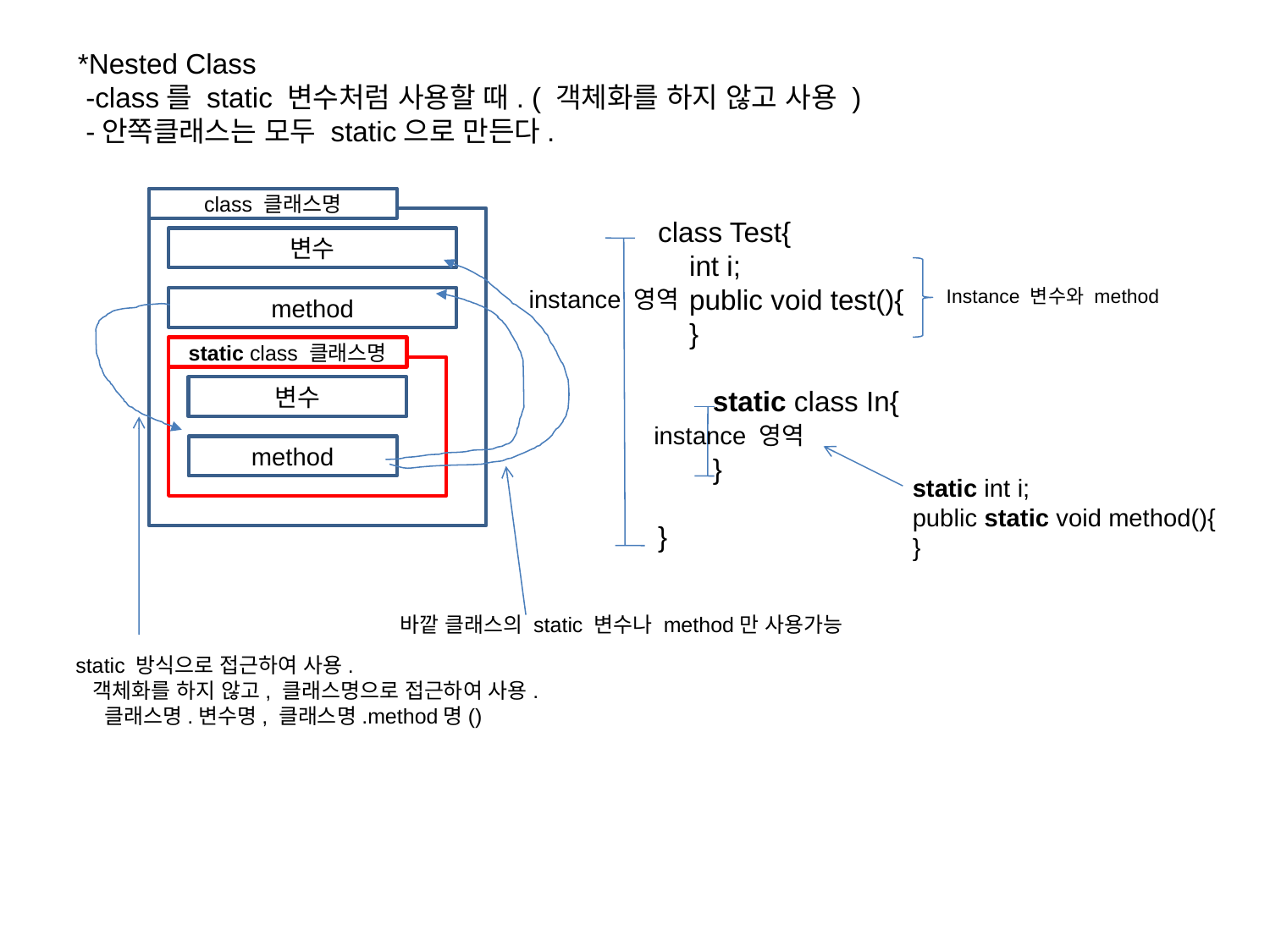

*Nested Class
 -class를 static 변수처럼 사용할 때. ( 객체화를 하지 않고 사용 )
 -안쪽클래스는 모두 static으로 만든다.
class 클래스명

class Test{
    int i;
    public void test(){
    }

       static class In{

       }

}
변수

instance 영역
Instance 변수와 method
method

static class 클래스명

변수
instance 영역
method
static int i;
public static void method(){
}
바깥 클래스의 static 변수나 method만 사용가능
static 방식으로 접근하여 사용.
  객체화를 하지 않고, 클래스명으로 접근하여 사용.
    클래스명.변수명, 클래스명.method명()